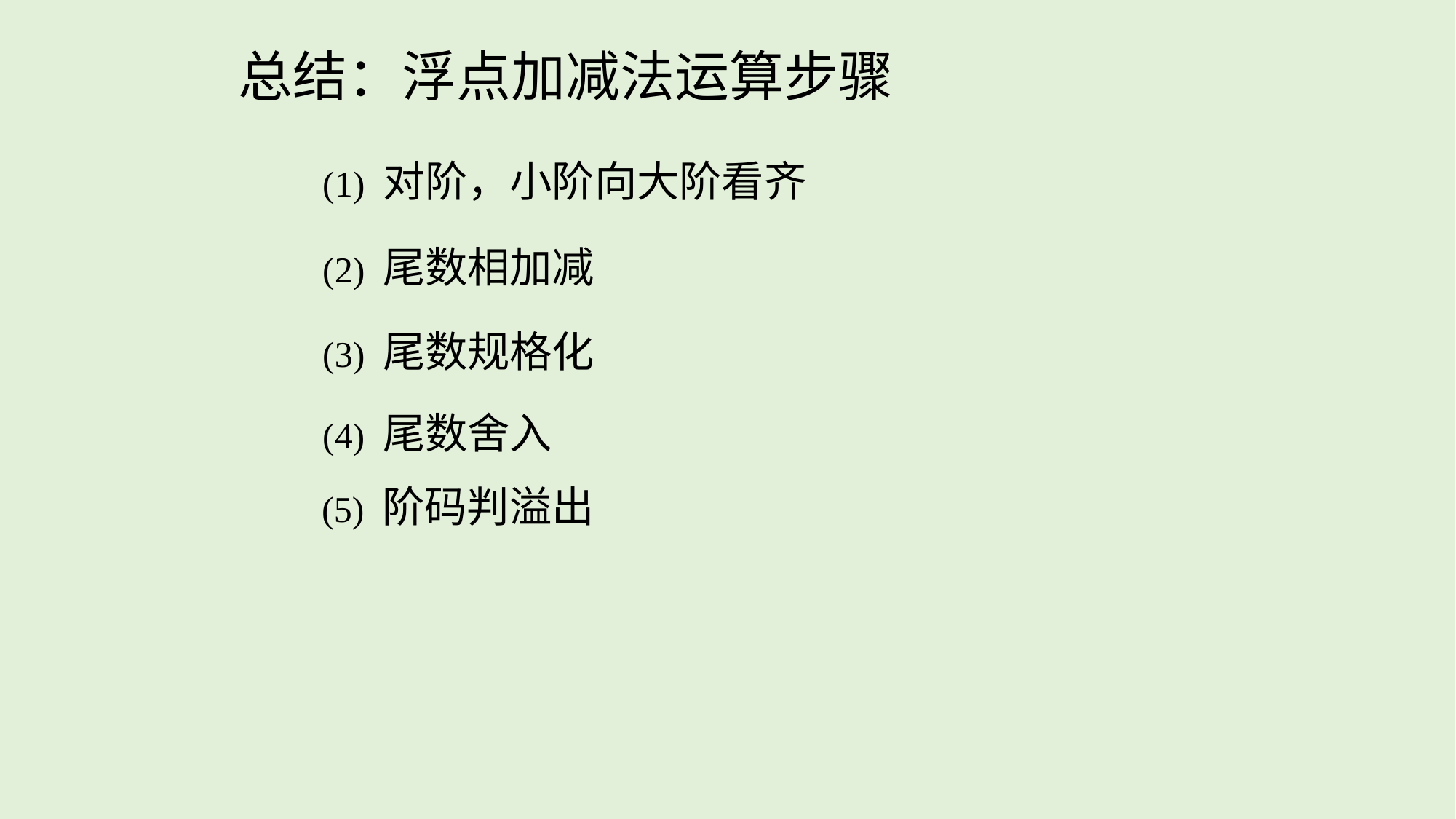

总结：浮点加减法运算步骤
(1) 对阶，小阶向大阶看齐
(2) 尾数相加减
(3) 尾数规格化
(4) 尾数舍入
(5) 阶码判溢出